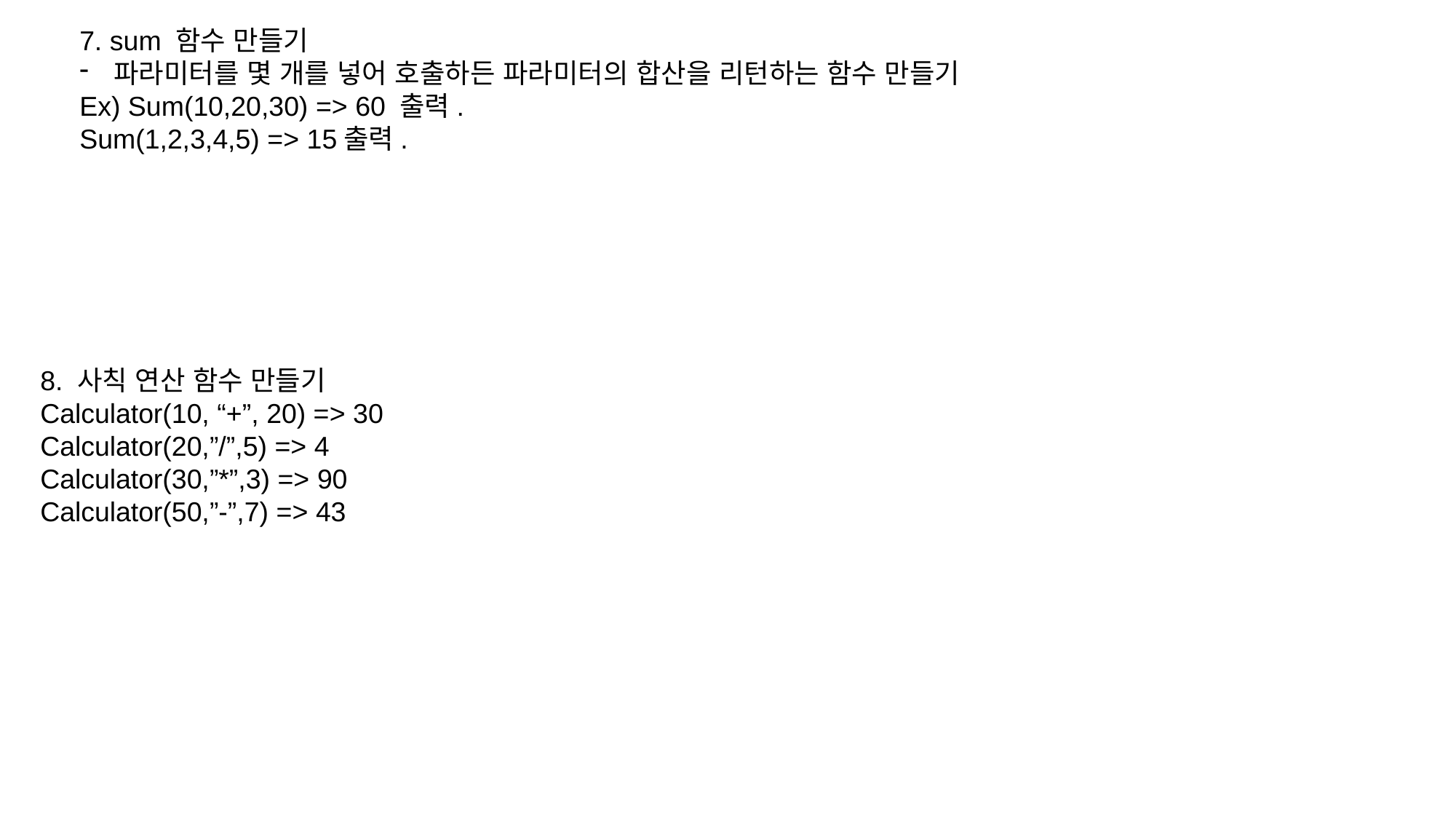

7. sum 함수 만들기
파라미터를 몇 개를 넣어 호출하든 파라미터의 합산을 리턴하는 함수 만들기
Ex) Sum(10,20,30) => 60 출력.
Sum(1,2,3,4,5) => 15출력.

8. 사칙 연산 함수 만들기
Calculator(10, “+”, 20) => 30
Calculator(20,”/”,5) => 4
Calculator(30,”*”,3) => 90
Calculator(50,”-”,7) => 43